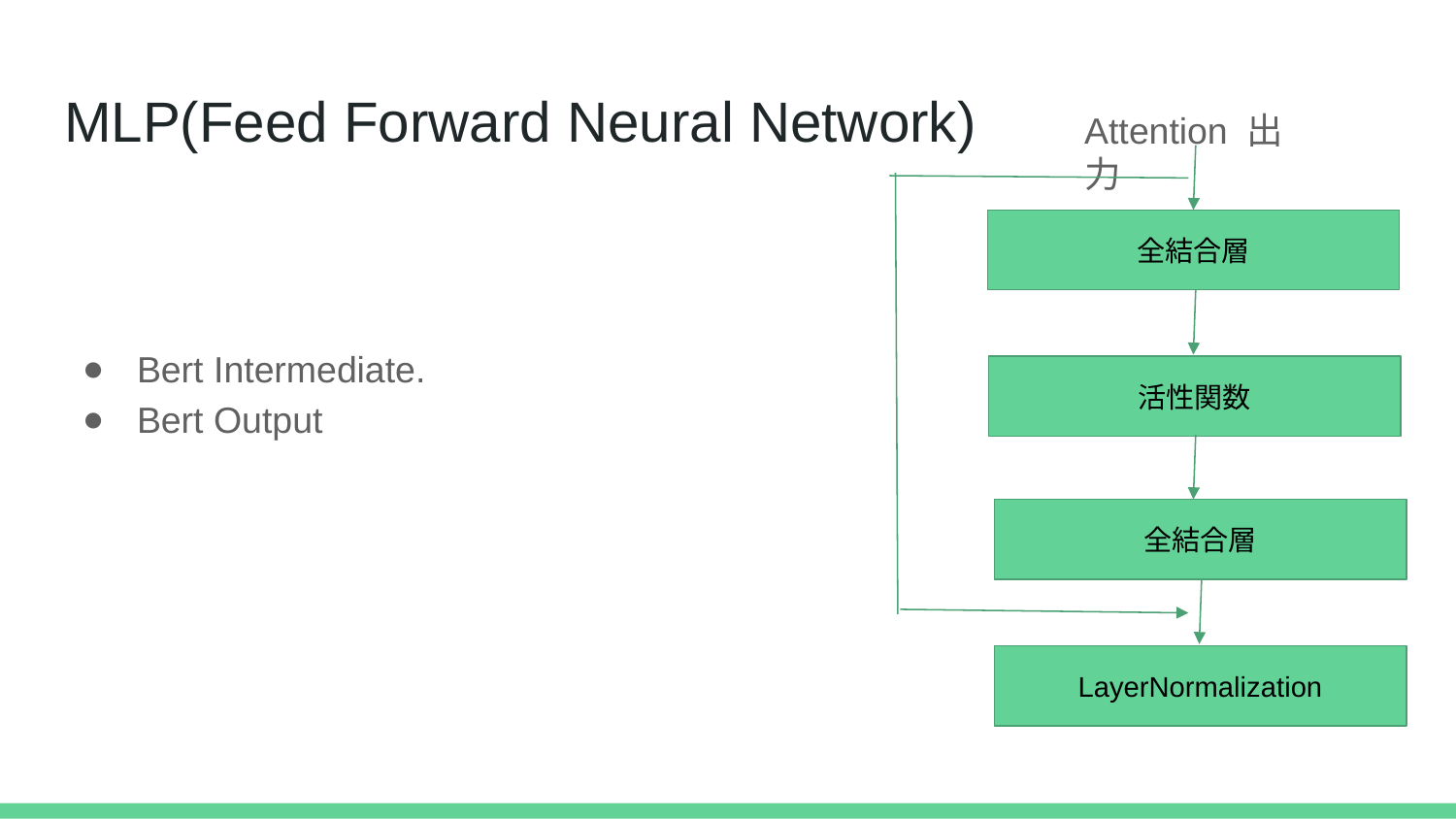

# MLP(Feed Forward Neural Network)
Attention 出力
全結合層
Bert Intermediate.
Bert Output
活性関数
全結合層
LayerNormalization